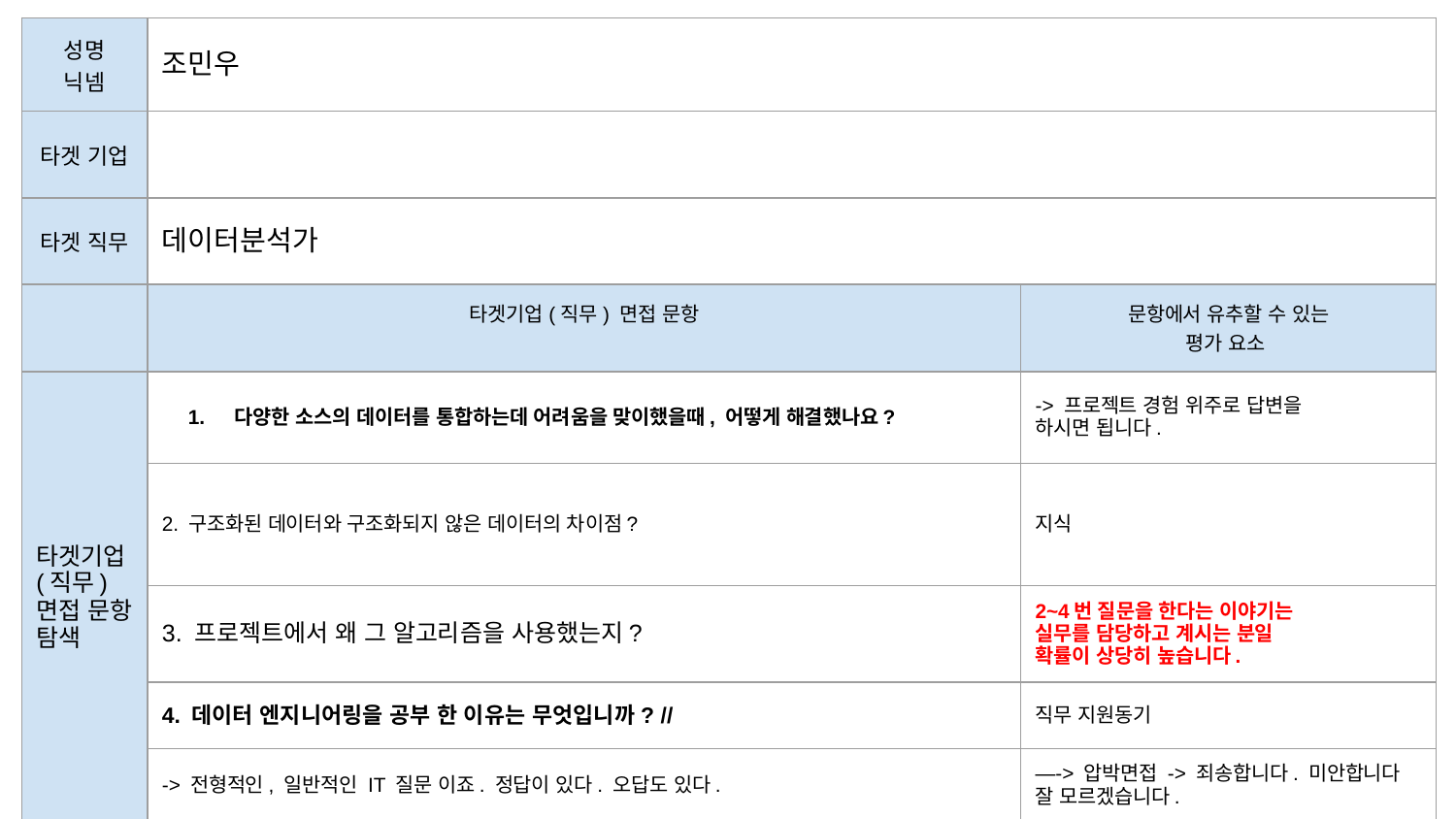

| 성명 닉넴 | 조민우 |  |
| --- | --- | --- |
| 타겟 기업 |  |  |
| 타겟 직무 | 데이터분석가 |  |
|  | 타겟기업(직무) 면접 문항 | 문항에서 유추할 수 있는 평가 요소 |
| 타겟기업(직무) 면접 문항 탐색 | 다양한 소스의 데이터를 통합하는데 어려움을 맞이했을때, 어떻게 해결했나요? | -> 프로젝트 경험 위주로 답변을 하시면 됩니다. |
|  | 2. 구조화된 데이터와 구조화되지 않은 데이터의 차이점? | 지식 |
|  | 3. 프로젝트에서 왜 그 알고리즘을 사용했는지? | 2~4번 질문을 한다는 이야기는 실무를 담당하고 계시는 분일 확률이 상당히 높습니다. |
|  | 4. 데이터 엔지니어링을 공부 한 이유는 무엇입니까? // | 직무 지원동기 |
|  | -> 전형적인, 일반적인 IT 질문 이죠. 정답이 있다. 오답도 있다. | —-> 압박면접 -> 죄송합니다. 미안합니다 잘 모르겠습니다. |